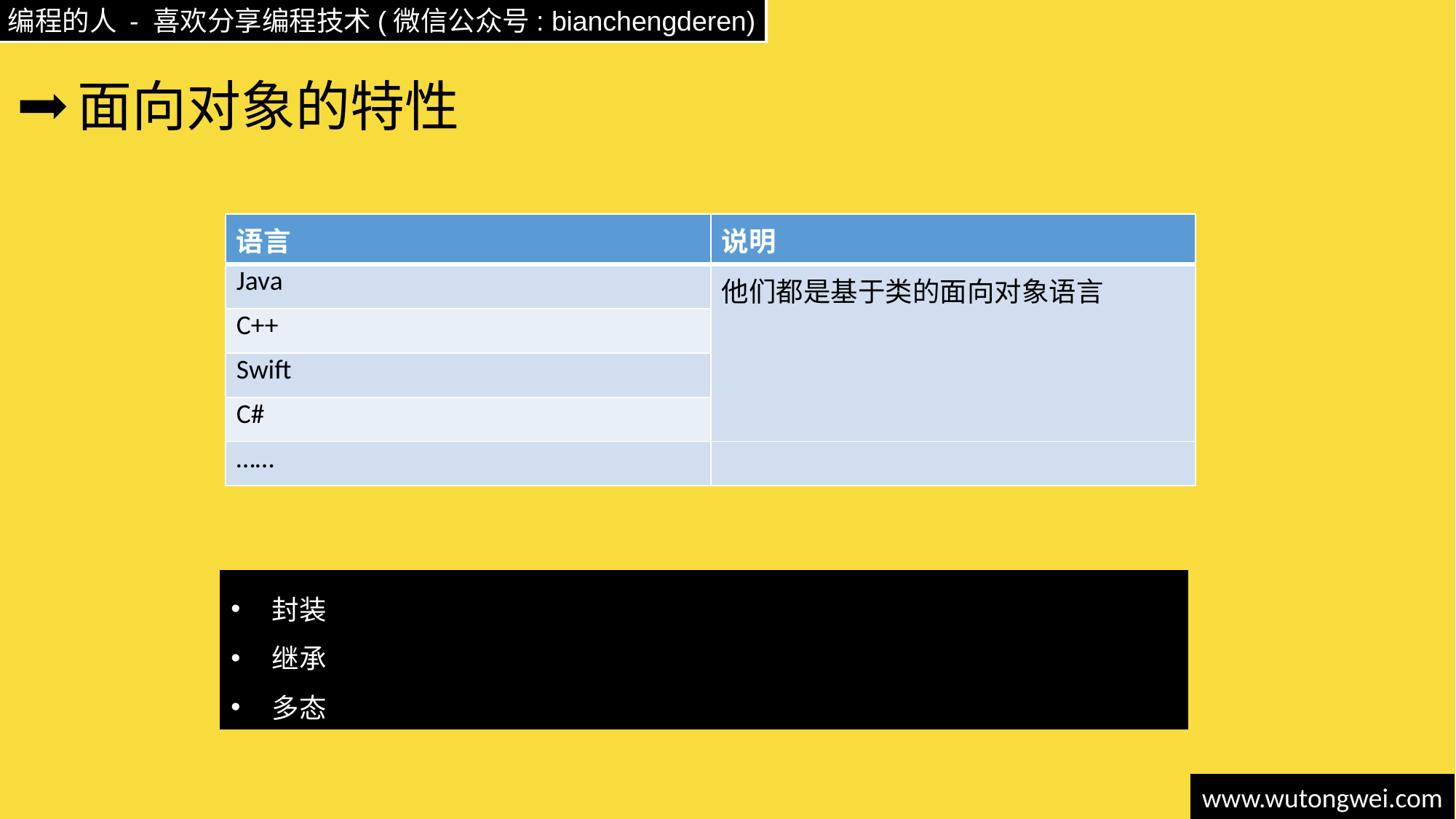

# 面向对象的特性
| 语言 | 说明 |
| --- | --- |
| Java | 他们都是基于类的面向对象语言 |
| C++ |  |
| Swift |  |
| C# |  |
| …… |  |
封装
继承
多态